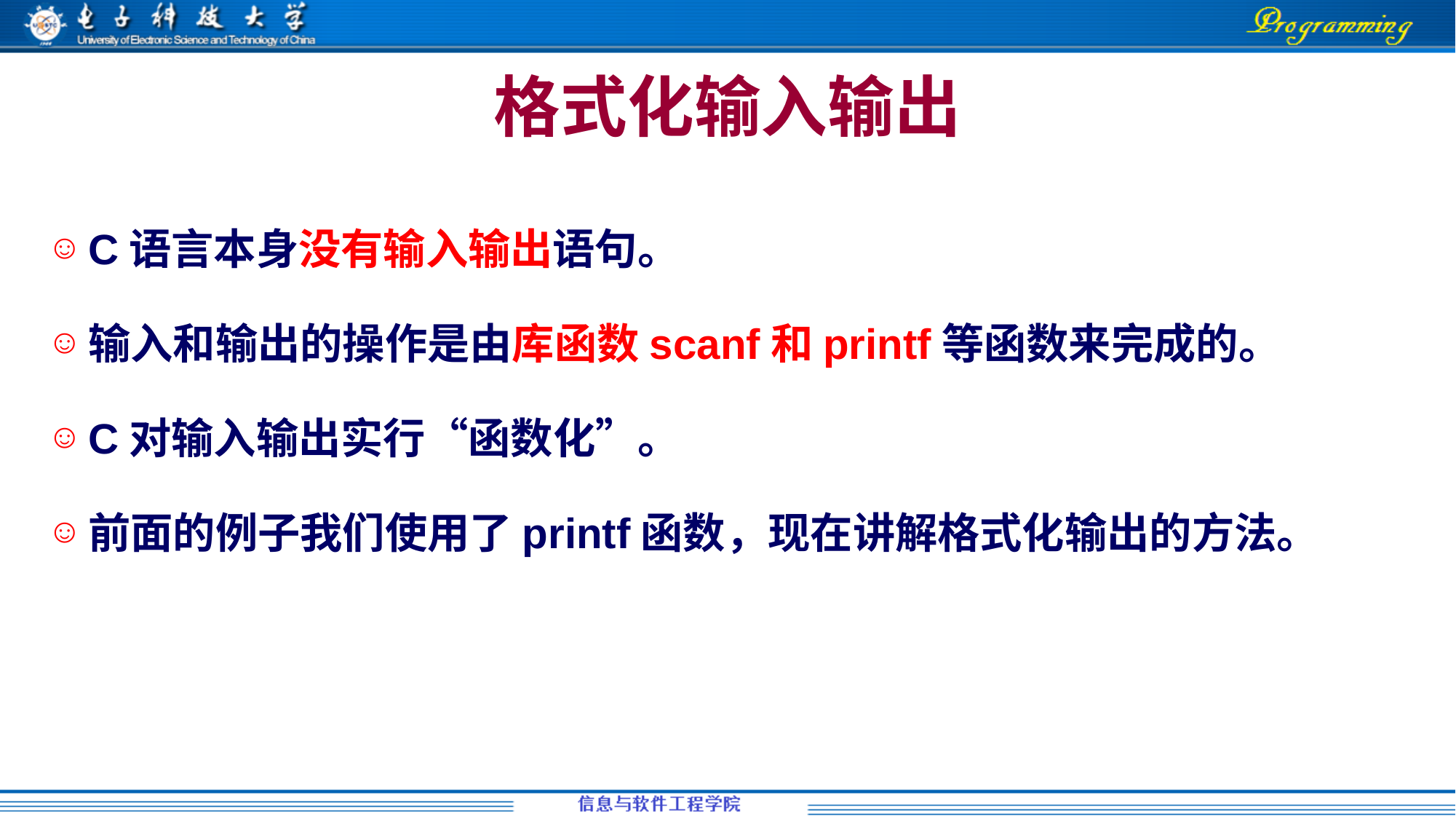

# 格式化输入输出
C语言本身没有输入输出语句。
输入和输出的操作是由库函数scanf和printf等函数来完成的。
C对输入输出实行“函数化”。
前面的例子我们使用了printf函数，现在讲解格式化输出的方法。